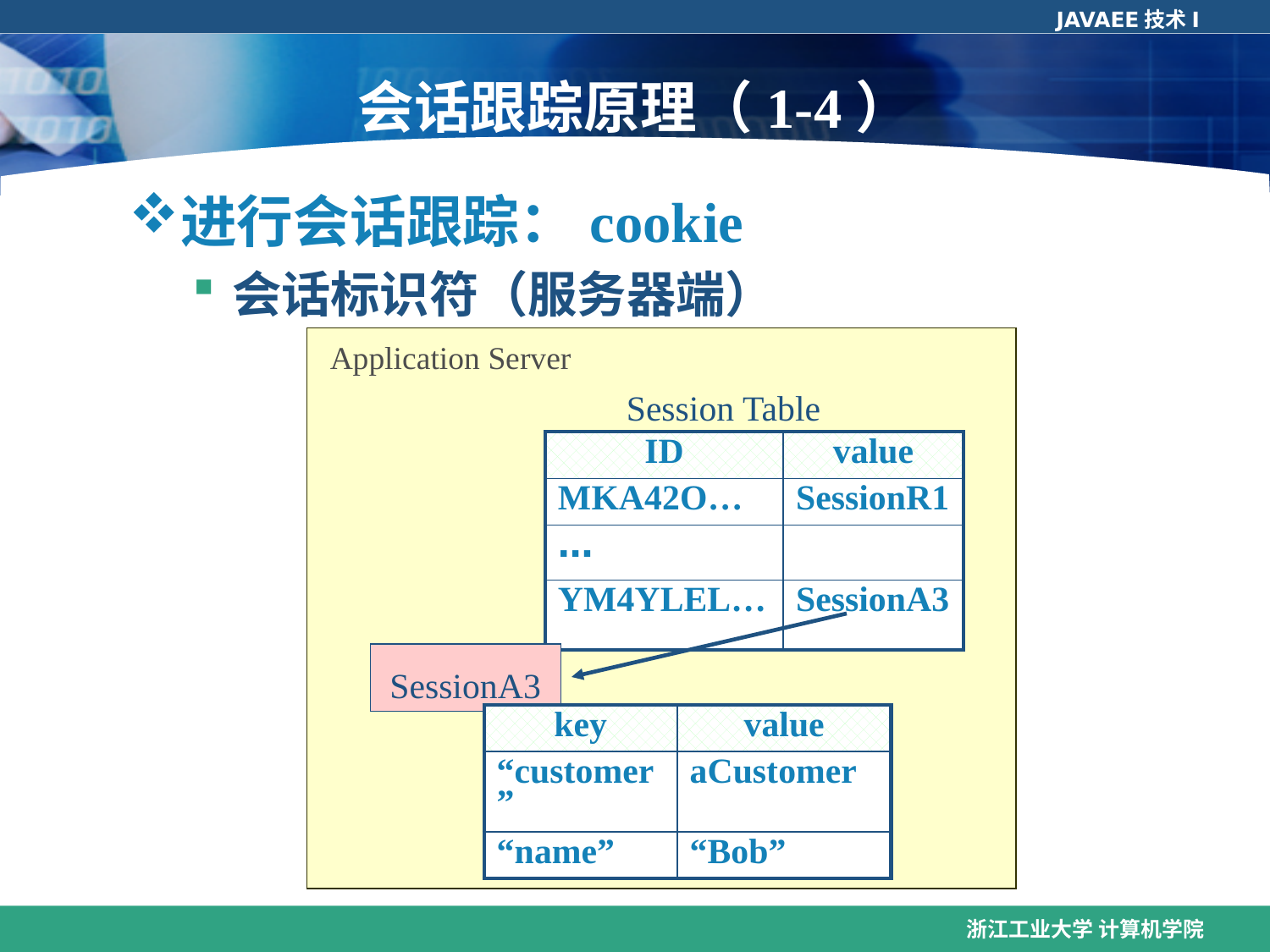

会话跟踪原理（1-4）
进行会话跟踪：cookie
会话标识符（服务器端）

Application Server
Session Table
| ID | value |
| --- | --- |
| MKA42O… | SessionR1 |
| … |  |
| YM4YLEL… | SessionA3 |

SessionA3
| key | value |
| --- | --- |
| “customer” | aCustomer |
| “name” | “Bob” |